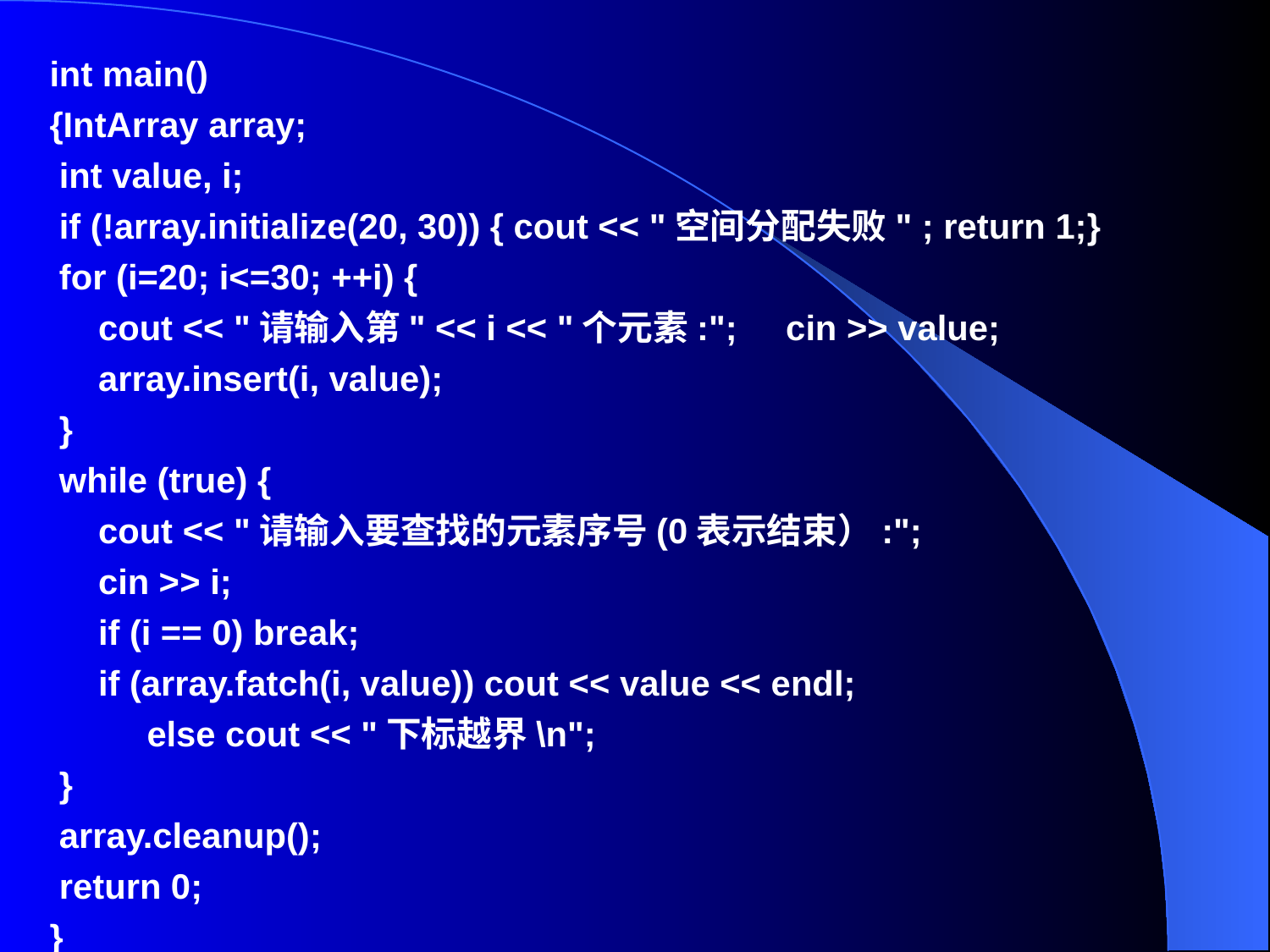

int main()
{IntArray array;
 int value, i;
 if (!array.initialize(20, 30)) { cout << "空间分配失败" ; return 1;}
 for (i=20; i<=30; ++i) {
     cout << "请输入第" << i << "个元素:";     cin >> value;
     array.insert(i, value);
 }
 while (true) {
     cout << "请输入要查找的元素序号(0表示结束）:";
     cin >> i;
     if (i == 0) break;
     if (array.fatch(i, value)) cout << value << endl;
          else cout << "下标越界\n";
 }
 array.cleanup();
 return 0;
}